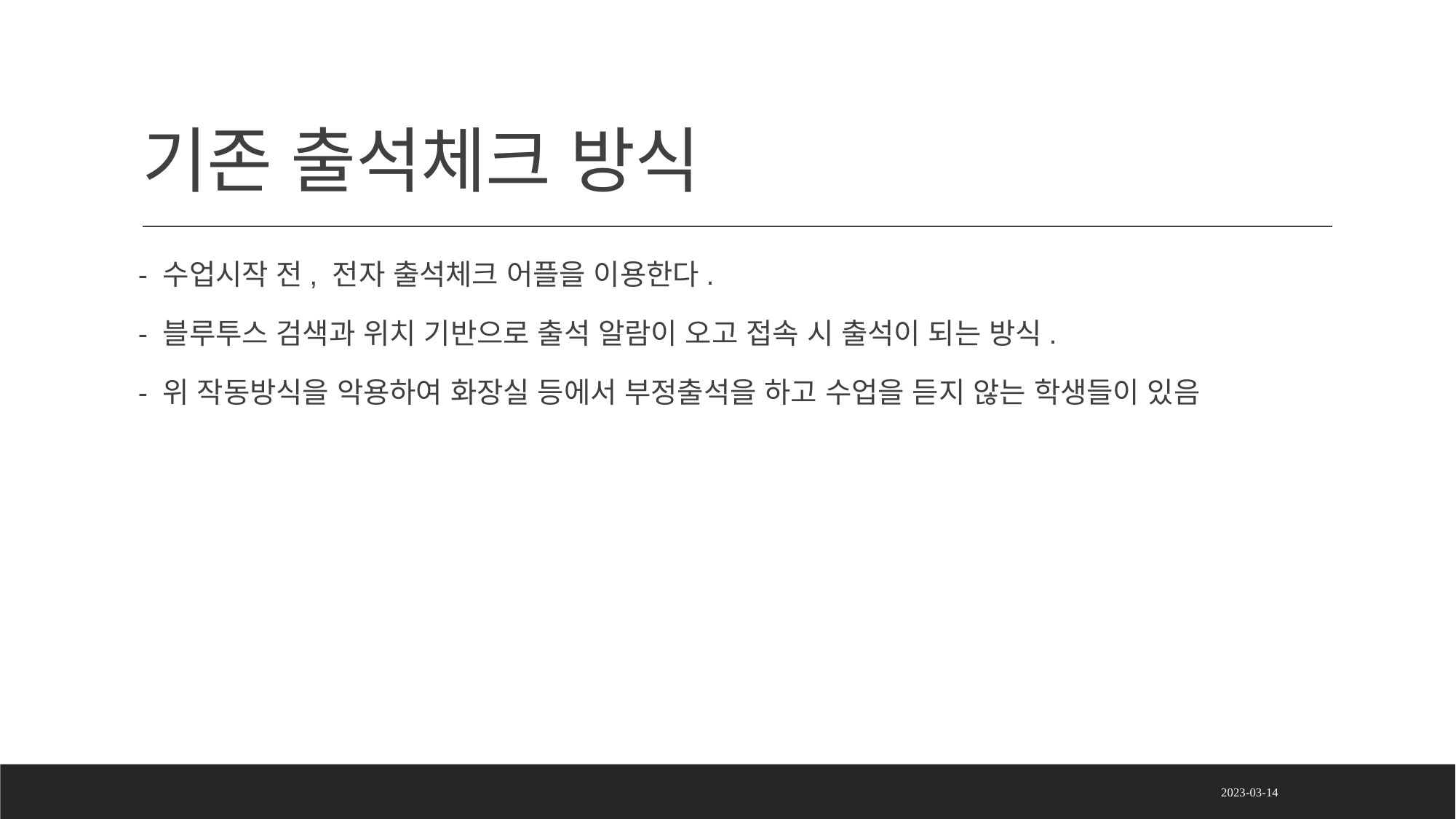

# 기존 출석체크 방식
- 수업시작 전, 전자 출석체크 어플을 이용한다.
- 블루투스 검색과 위치 기반으로 출석 알람이 오고 접속 시 출석이 되는 방식.
- 위 작동방식을 악용하여 화장실 등에서 부정출석을 하고 수업을 듣지 않는 학생들이 있음

2023-03-14